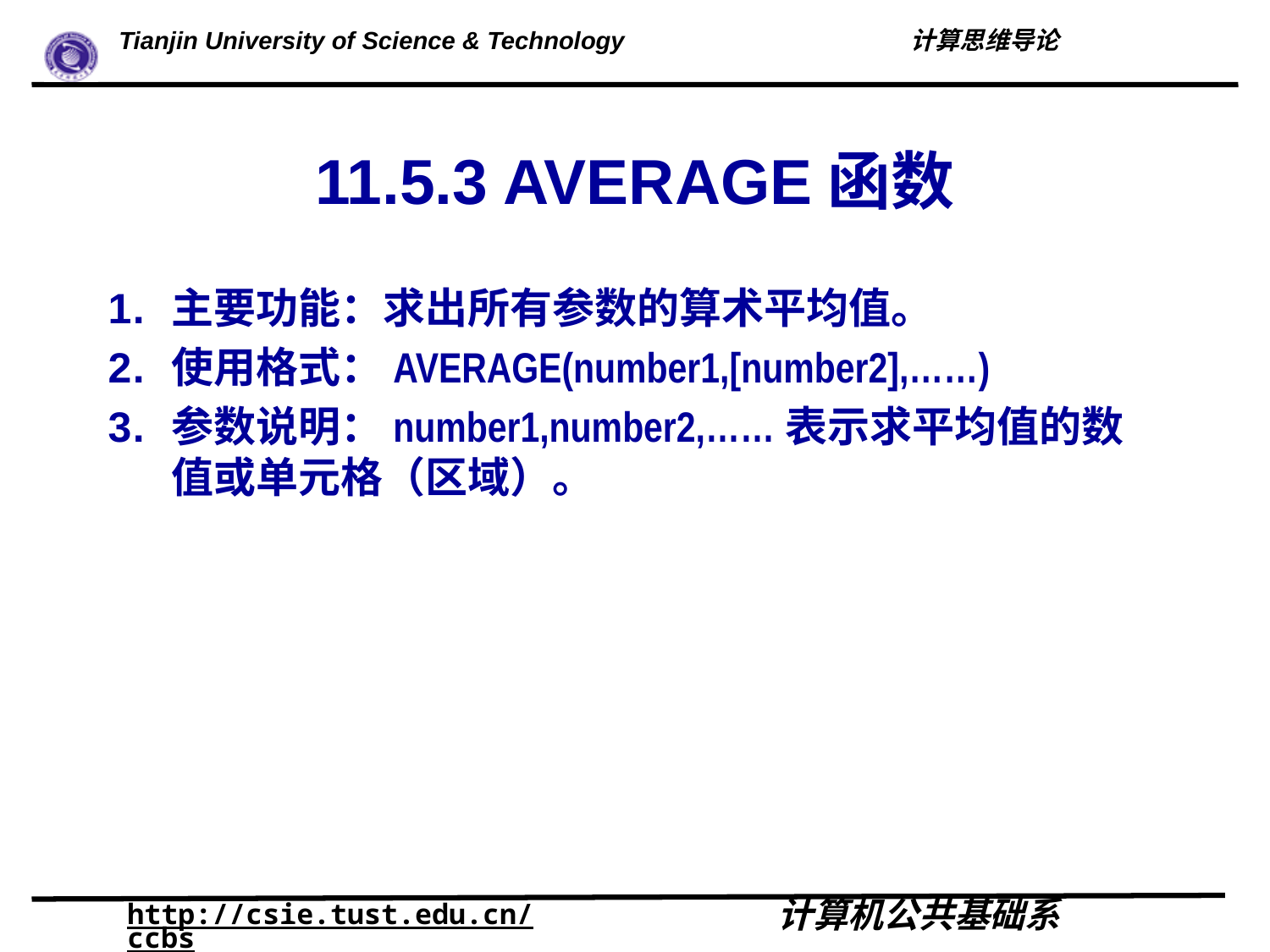

# 11.5.3 AVERAGE函数
主要功能：求出所有参数的算术平均值。
使用格式：AVERAGE(number1,[number2],……)
参数说明：number1,number2,……表示求平均值的数值或单元格（区域）。